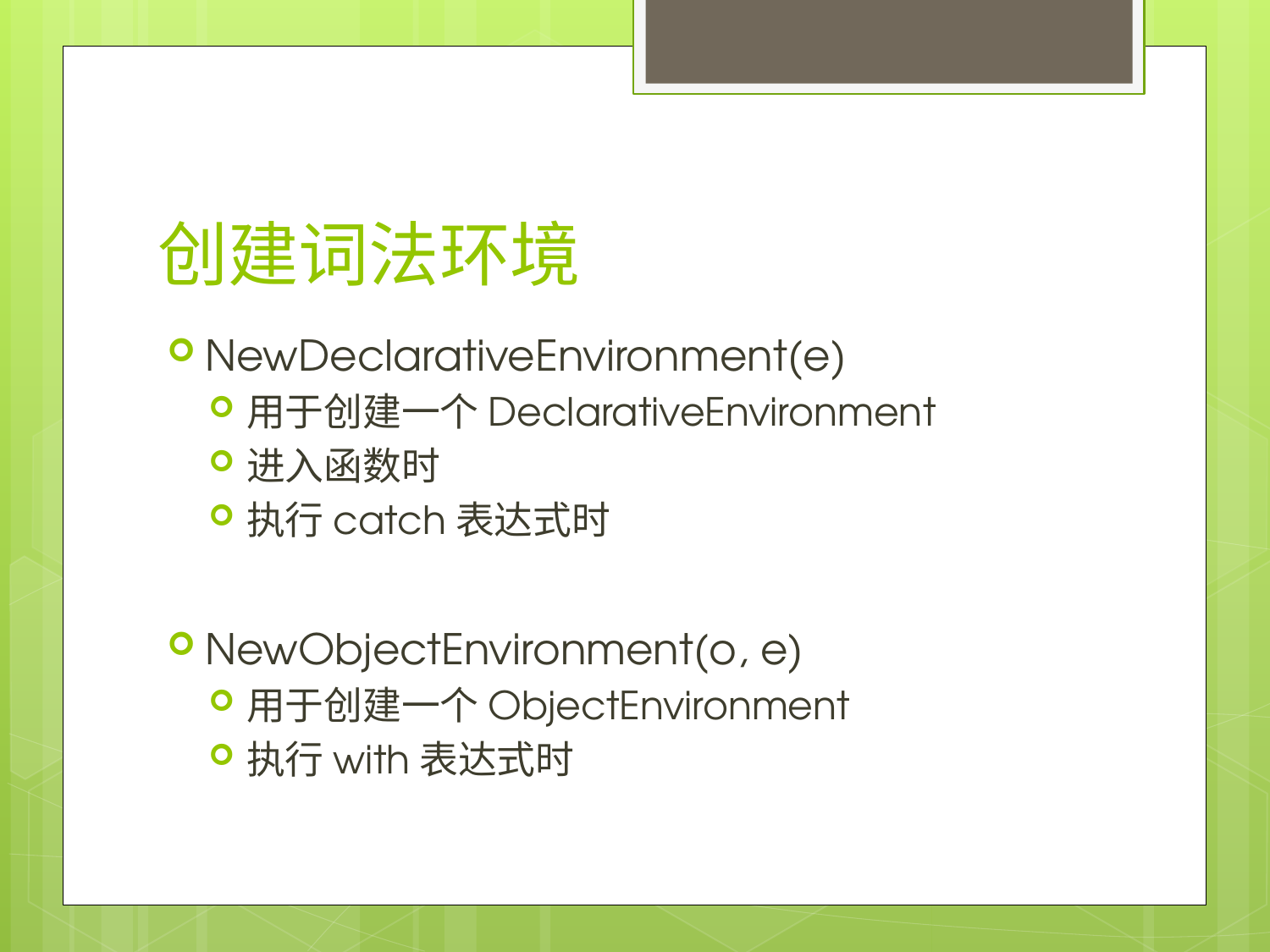

# 创建词法环境
NewDeclarativeEnvironment(e)
用于创建一个DeclarativeEnvironment
进入函数时
执行catch表达式时

NewObjectEnvironment(o, e)
用于创建一个ObjectEnvironment
执行with表达式时